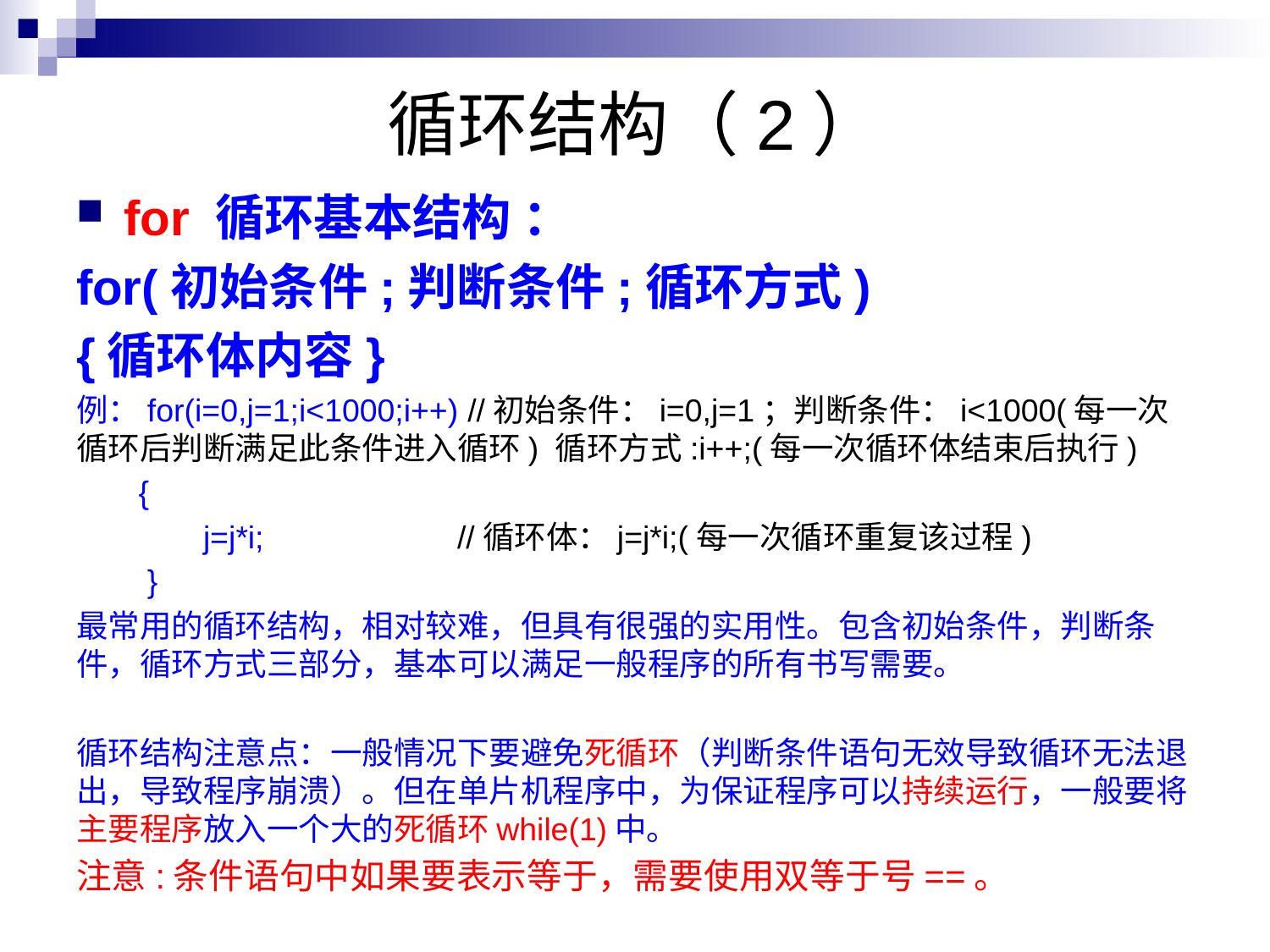

# 循环结构（2）
for 循环基本结构 ：
for(初始条件;判断条件;循环方式)
{循环体内容}
例：for(i=0,j=1;i<1000;i++) //初始条件：i=0,j=1；判断条件：i<1000(每一次循环后判断满足此条件进入循环) 循环方式:i++;(每一次循环体结束后执行)
       {
	j=j*i; 		//循环体：j=j*i;(每一次循环重复该过程)
        }
最常用的循环结构，相对较难，但具有很强的实用性。包含初始条件，判断条件，循环方式三部分，基本可以满足一般程序的所有书写需要。

循环结构注意点：一般情况下要避免死循环（判断条件语句无效导致循环无法退出，导致程序崩溃）。但在单片机程序中，为保证程序可以持续运行，一般要将主要程序放入一个大的死循环while(1)中。
注意:条件语句中如果要表示等于，需要使用双等于号==。